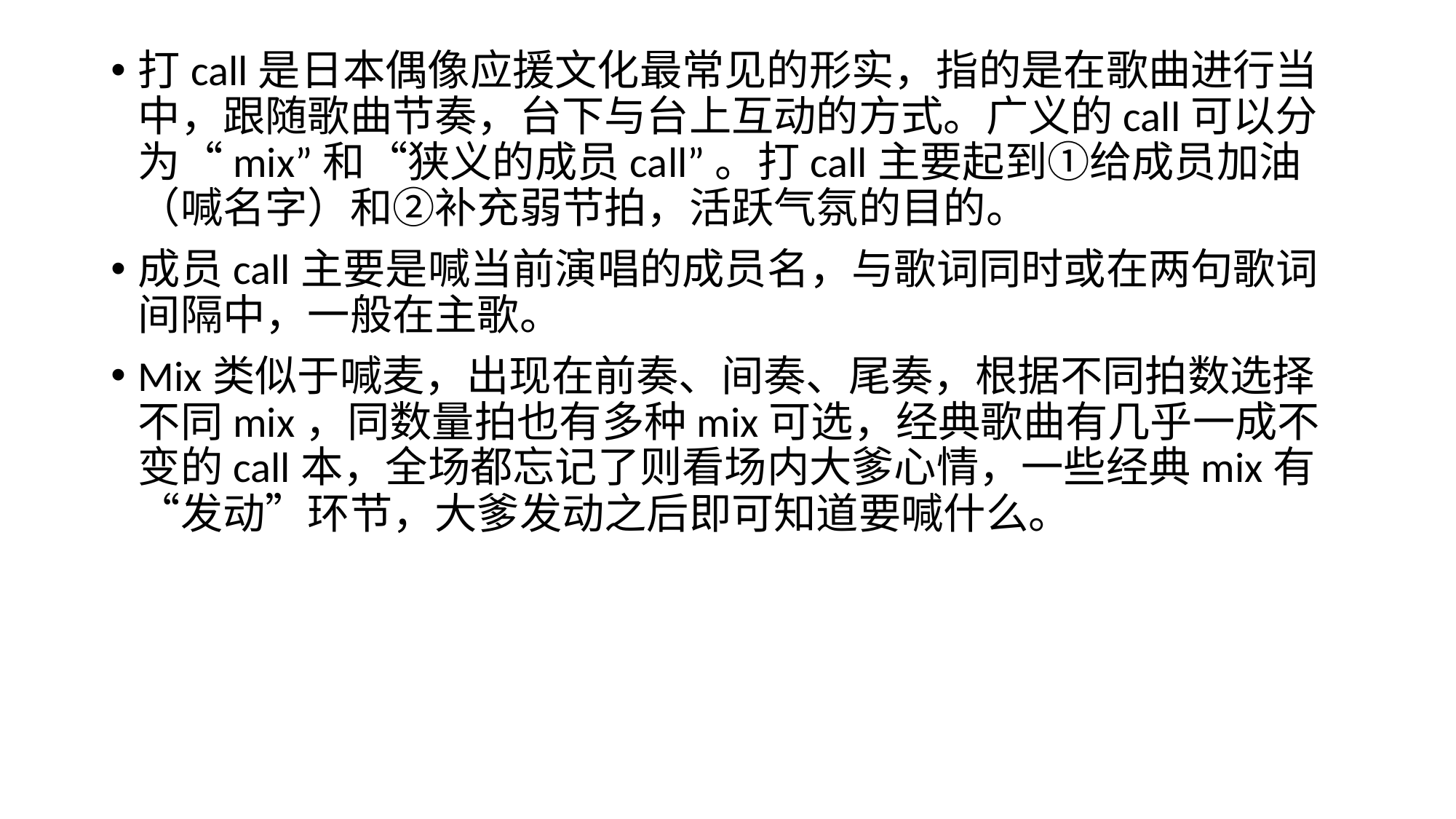

打call是日本偶像应援文化最常见的形实，指的是在歌曲进行当中，跟随歌曲节奏，台下与台上互动的方式。广义的call可以分为“mix”和“狭义的成员call”。打call主要起到①给成员加油（喊名字）和②补充弱节拍，活跃气氛的目的。
成员call主要是喊当前演唱的成员名，与歌词同时或在两句歌词间隔中，一般在主歌。
Mix类似于喊麦，出现在前奏、间奏、尾奏，根据不同拍数选择不同mix，同数量拍也有多种mix可选，经典歌曲有几乎一成不变的call本，全场都忘记了则看场内大爹心情，一些经典mix有“发动”环节，大爹发动之后即可知道要喊什么。